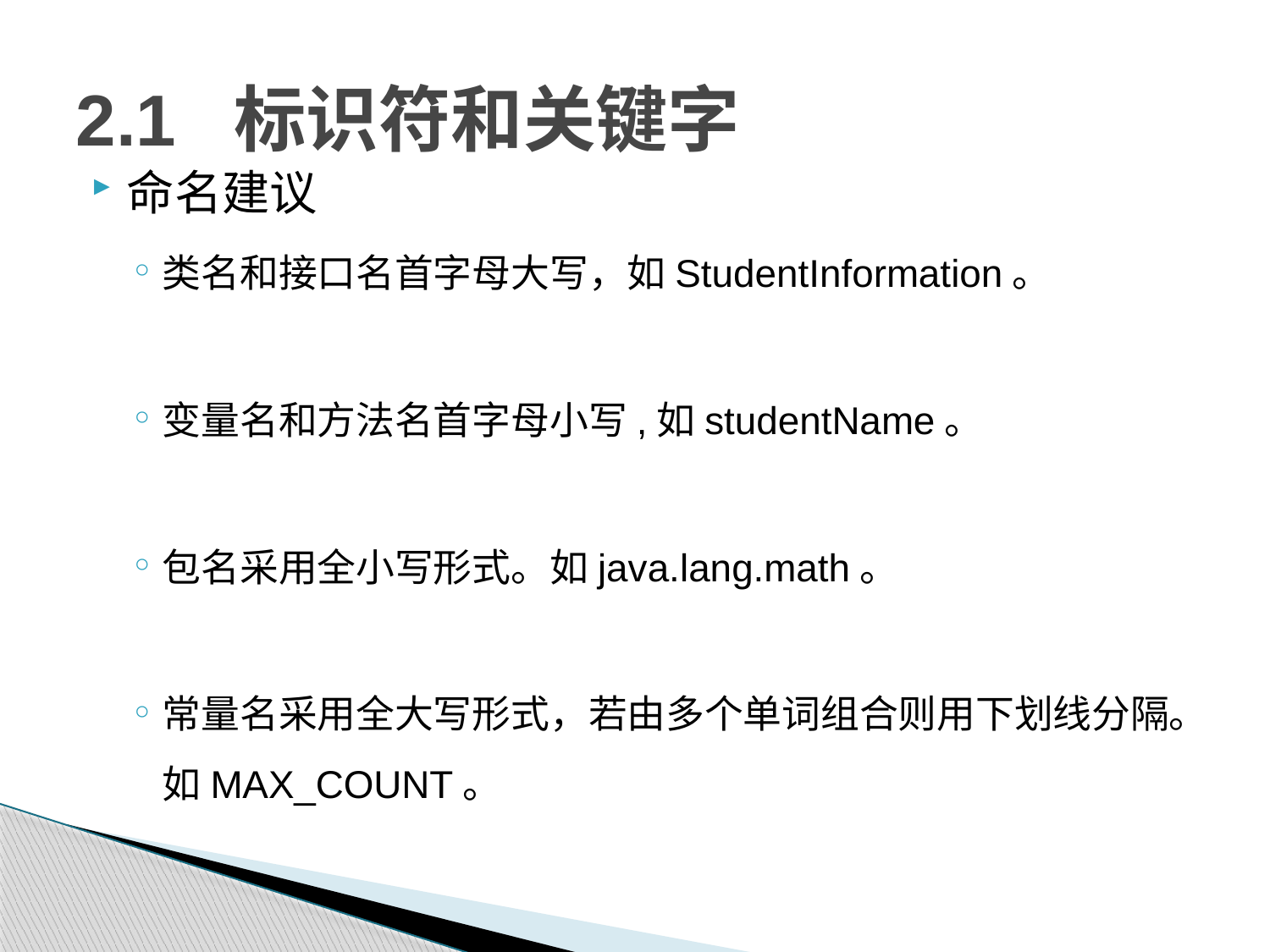

# 2.1  标识符和关键字
命名建议
类名和接口名首字母大写，如StudentInformation。

变量名和方法名首字母小写,如studentName。

包名采用全小写形式。如java.lang.math。

常量名采用全大写形式，若由多个单词组合则用下划线分隔。如MAX_COUNT。